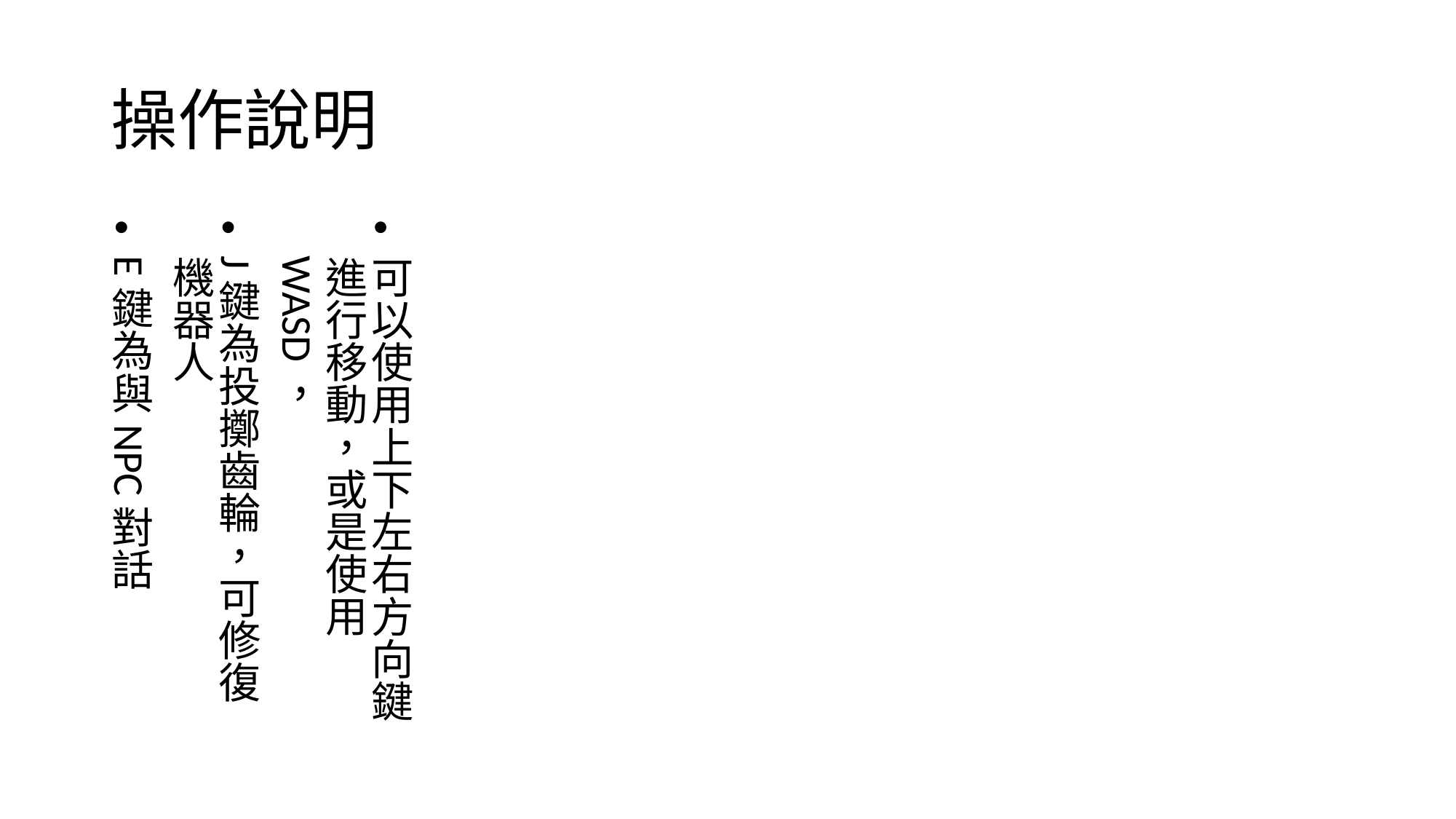

# 操作說明
可以使用上下左右方向鍵進行移動，或是使用WASD，
J鍵為投擲齒輪，可修復機器人
E鍵為與NPC對話